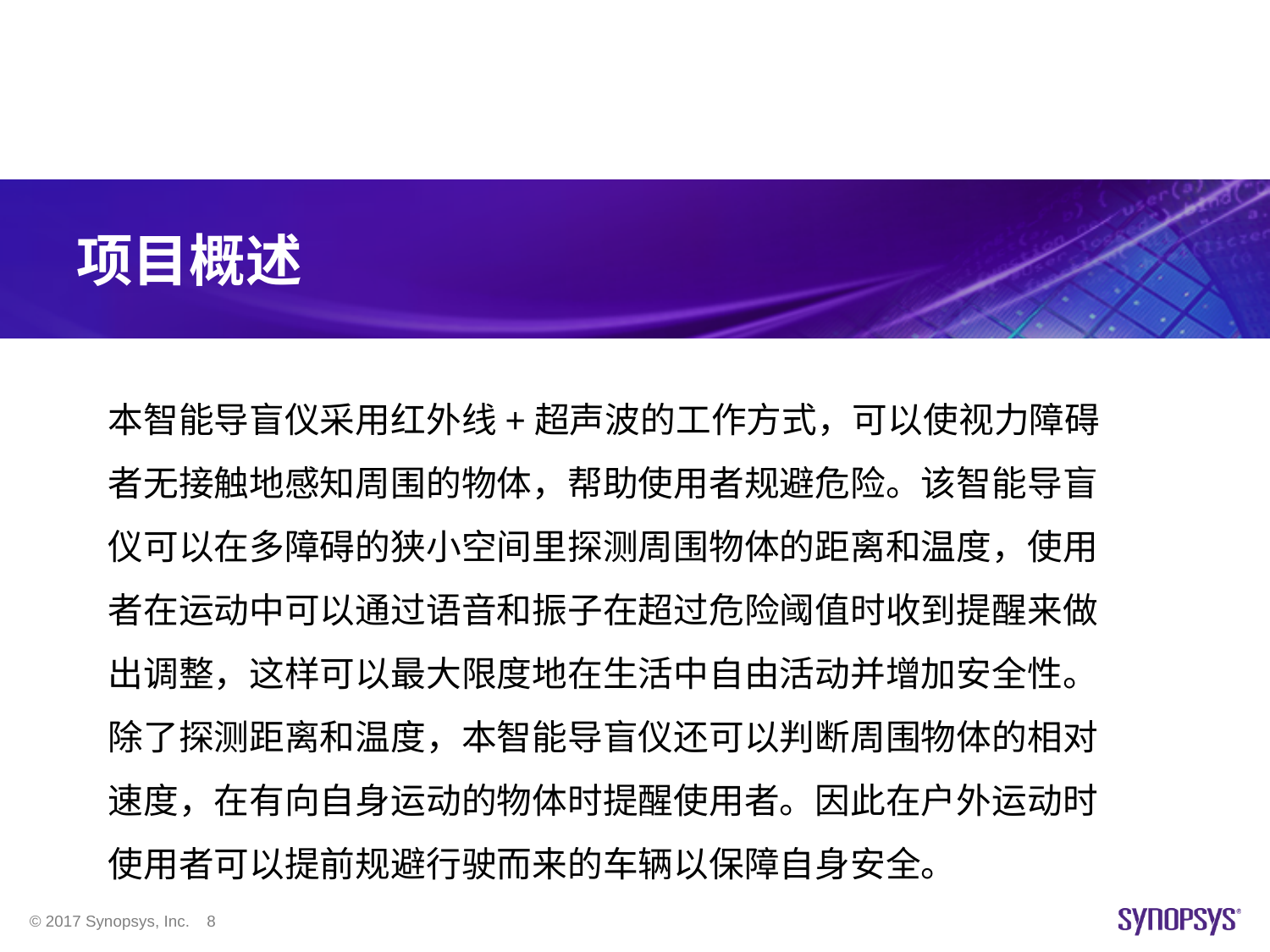

# 项目概述
本智能导盲仪采用红外线+超声波的工作方式，可以使视力障碍者无接触地感知周围的物体，帮助使用者规避危险。该智能导盲仪可以在多障碍的狭小空间里探测周围物体的距离和温度，使用者在运动中可以通过语音和振子在超过危险阈值时收到提醒来做出调整，这样可以最大限度地在生活中自由活动并增加安全性。除了探测距离和温度，本智能导盲仪还可以判断周围物体的相对速度，在有向自身运动的物体时提醒使用者。因此在户外运动时使用者可以提前规避行驶而来的车辆以保障自身安全。